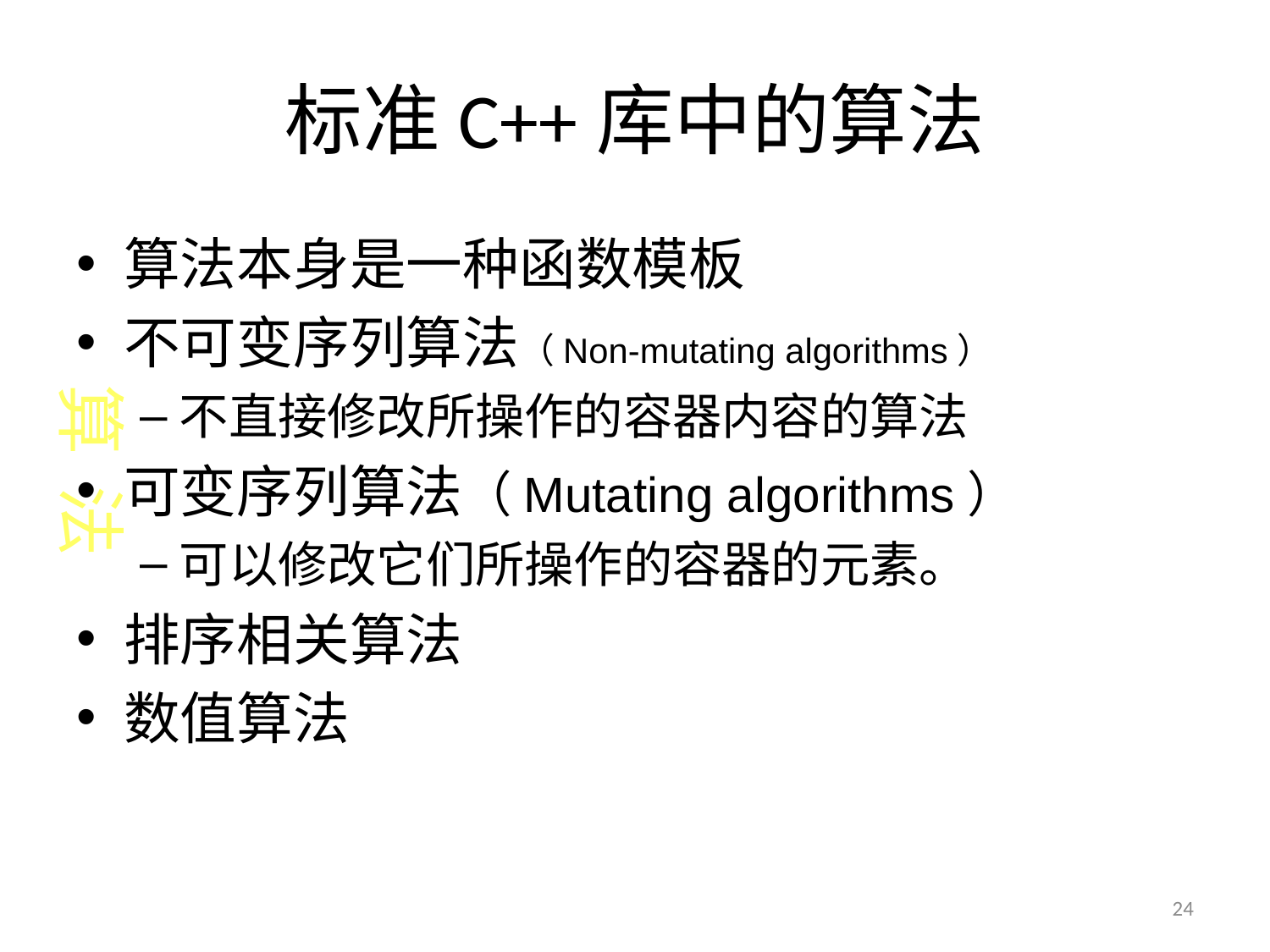

# 标准C++库中的算法
算  法
算法本身是一种函数模板
不可变序列算法（Non-mutating algorithms）
不直接修改所操作的容器内容的算法
可变序列算法（Mutating algorithms）
可以修改它们所操作的容器的元素。
排序相关算法
数值算法
24